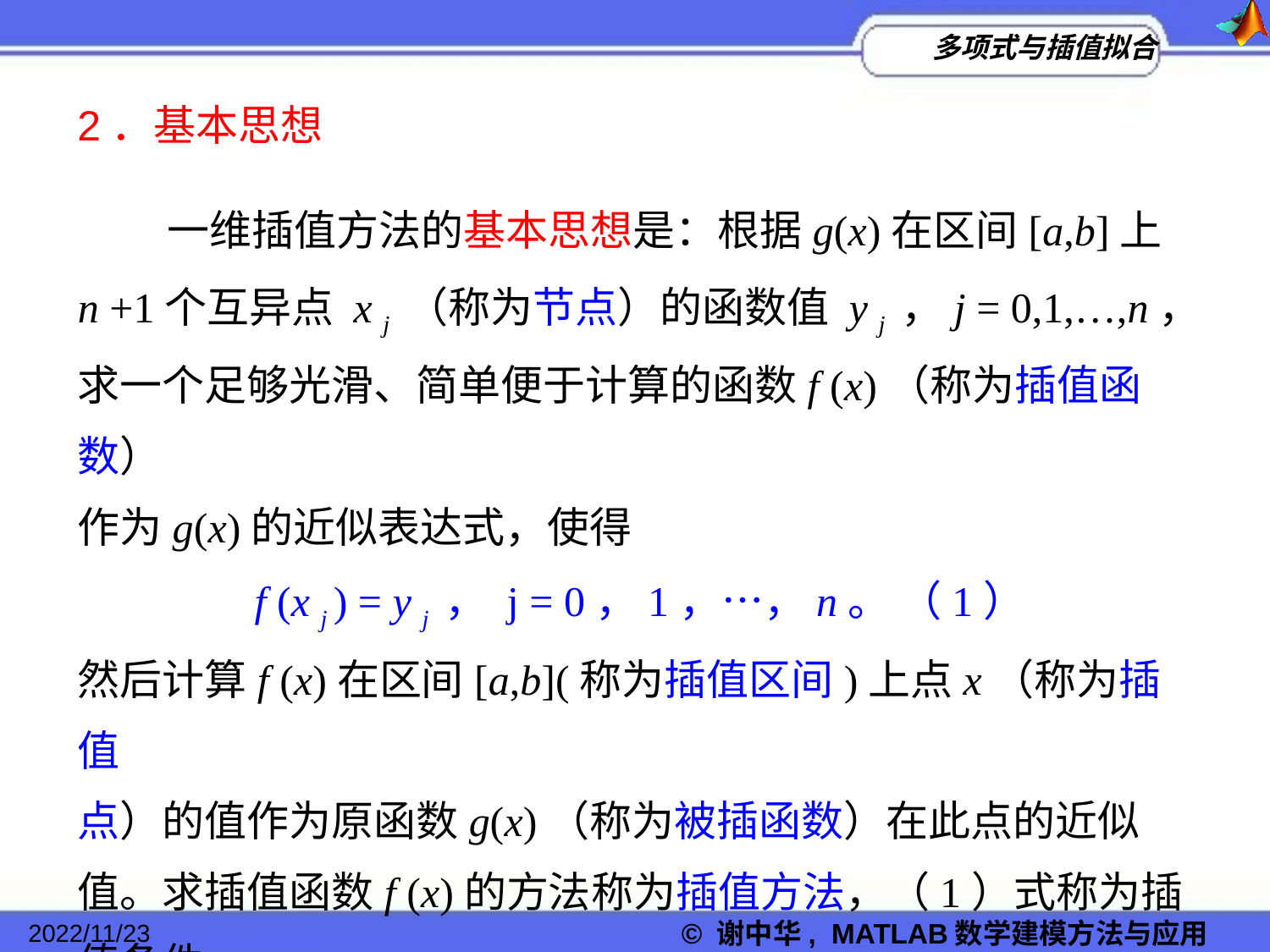

2．基本思想
      一维插值方法的基本思想是：根据g(x)在区间[a,b]上
n +1个互异点 x j （称为节点）的函数值 y j ，j = 0,1,…,n，求一个足够光滑、简单便于计算的函数f (x)（称为插值函数）
作为g(x)的近似表达式，使得
f (x j ) = y j ， j = 0，1，…，n。 （1）
然后计算f (x)在区间[a,b](称为插值区间)上点x（称为插值
点）的值作为原函数g(x)（称为被插函数）在此点的近似
值。求插值函数f (x)的方法称为插值方法，（1）式称为插值条件。
       代数多项式比较简单，常用多项式作为插值函数。
© 谢中华,  MATLAB数学建模方法与应用
2022/11/23